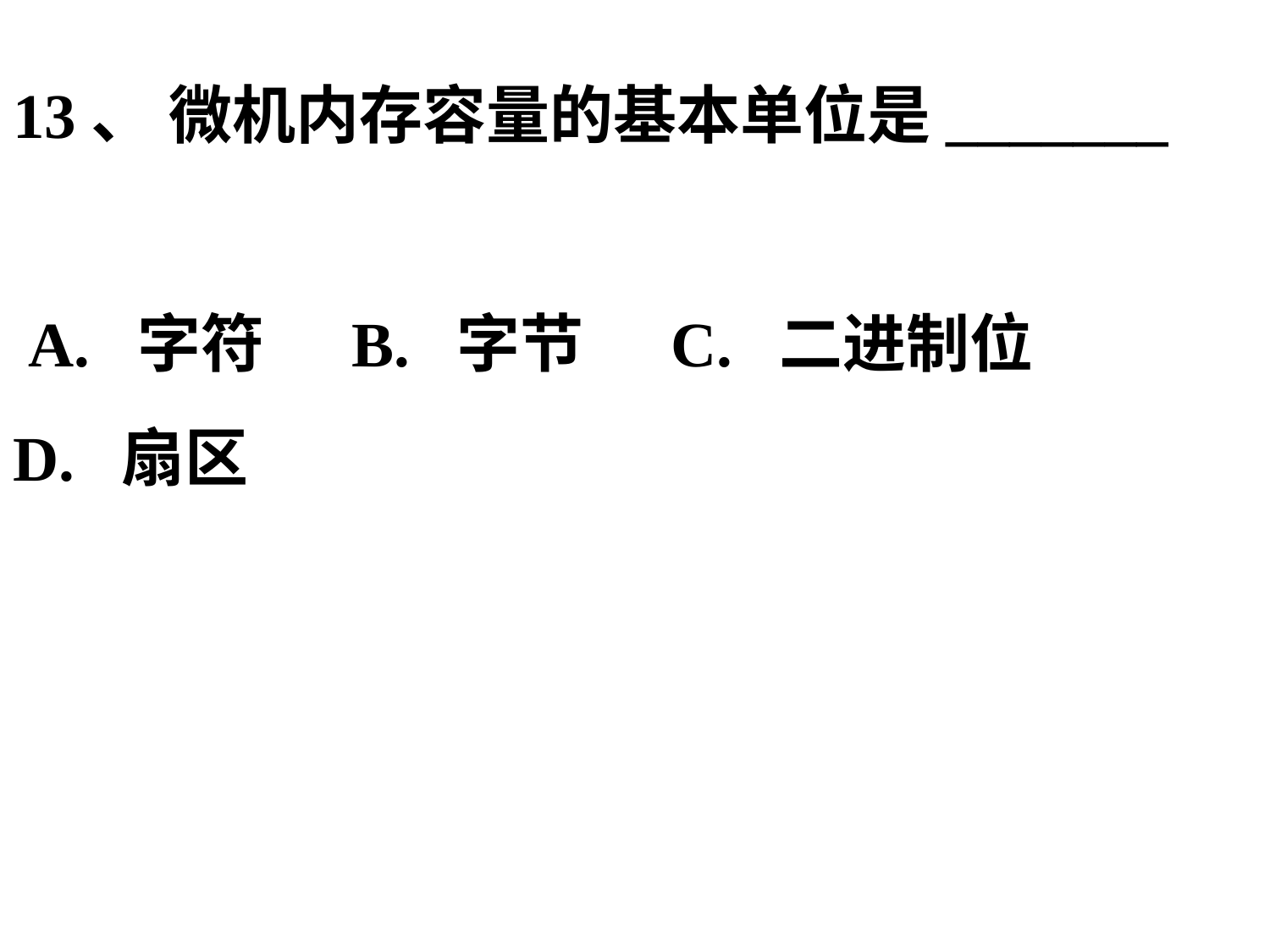

13、 微机内存容量的基本单位是_______
 A.  字符     B.  字节     C.  二进制位
D.  扇区